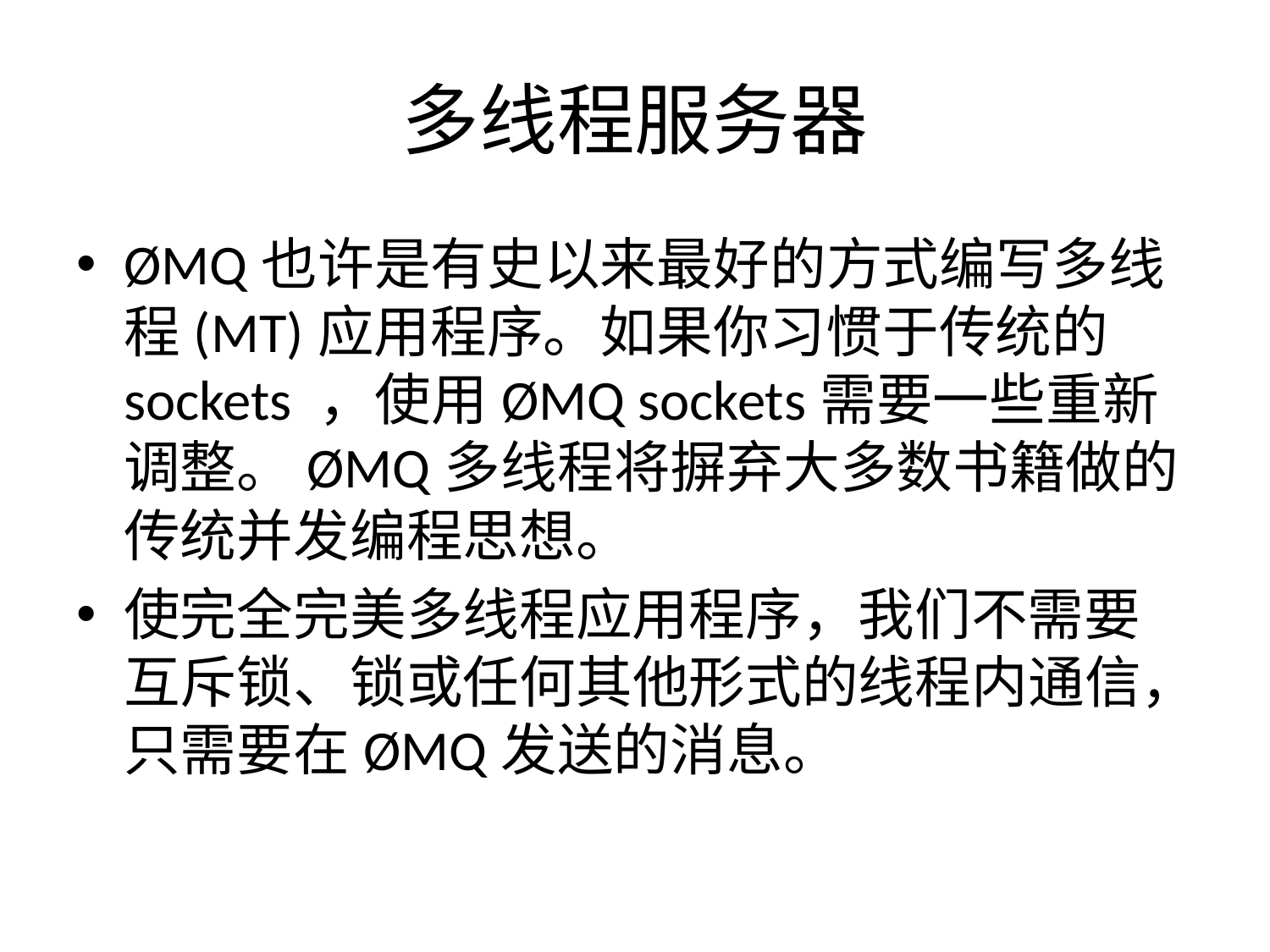

# 多线程服务器
ØMQ也许是有史以来最好的方式编写多线程(MT)应用程序。如果你习惯于传统的sockets ，使用ØMQ sockets需要一些重新调整。ØMQ多线程将摒弃大多数书籍做的传统并发编程思想。
使完全完美多线程应用程序，我们不需要互斥锁、锁或任何其他形式的线程内通信，只需要在ØMQ发送的消息。